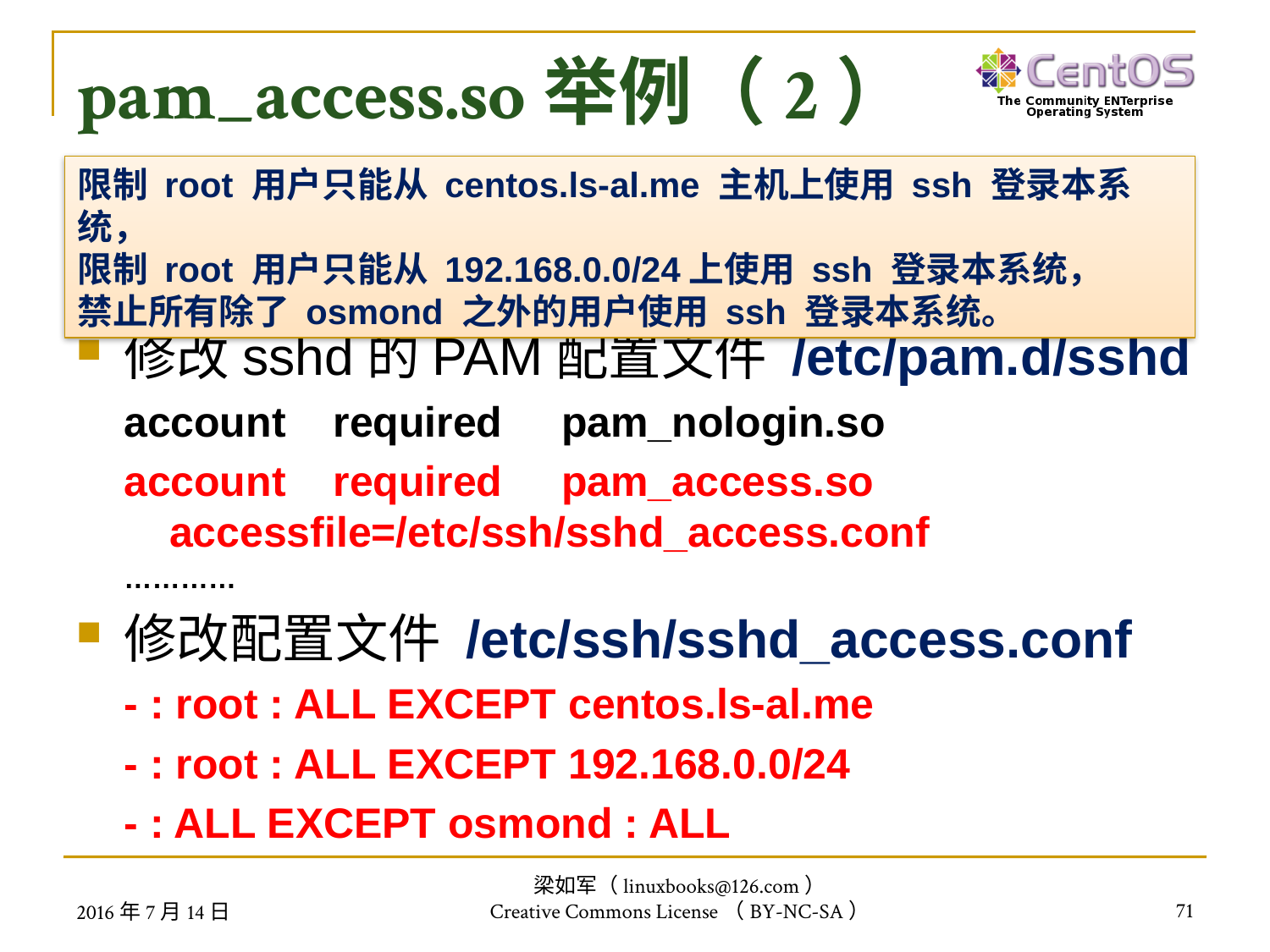

# pam_access.so举例（2）
限制 root 用户只能从 centos.ls-al.me 主机上使用 ssh 登录本系统，
限制 root 用户只能从 192.168.0.0/24上使用 ssh 登录本系统，
禁止所有除了 osmond 之外的用户使用 ssh 登录本系统。
修改sshd的PAM配置文件 /etc/pam.d/sshd
account    required     pam_nologin.so
account    required     pam_access.so            accessfile=/etc/ssh/sshd_access.conf
…………
修改配置文件 /etc/ssh/sshd_access.conf
- : root : ALL EXCEPT centos.ls-al.me
- : root : ALL EXCEPT 192.168.0.0/24
- : ALL EXCEPT osmond : ALL
梁如军（linuxbooks@126.com）
Creative Commons License（BY-NC-SA）
2016年7月14日
71